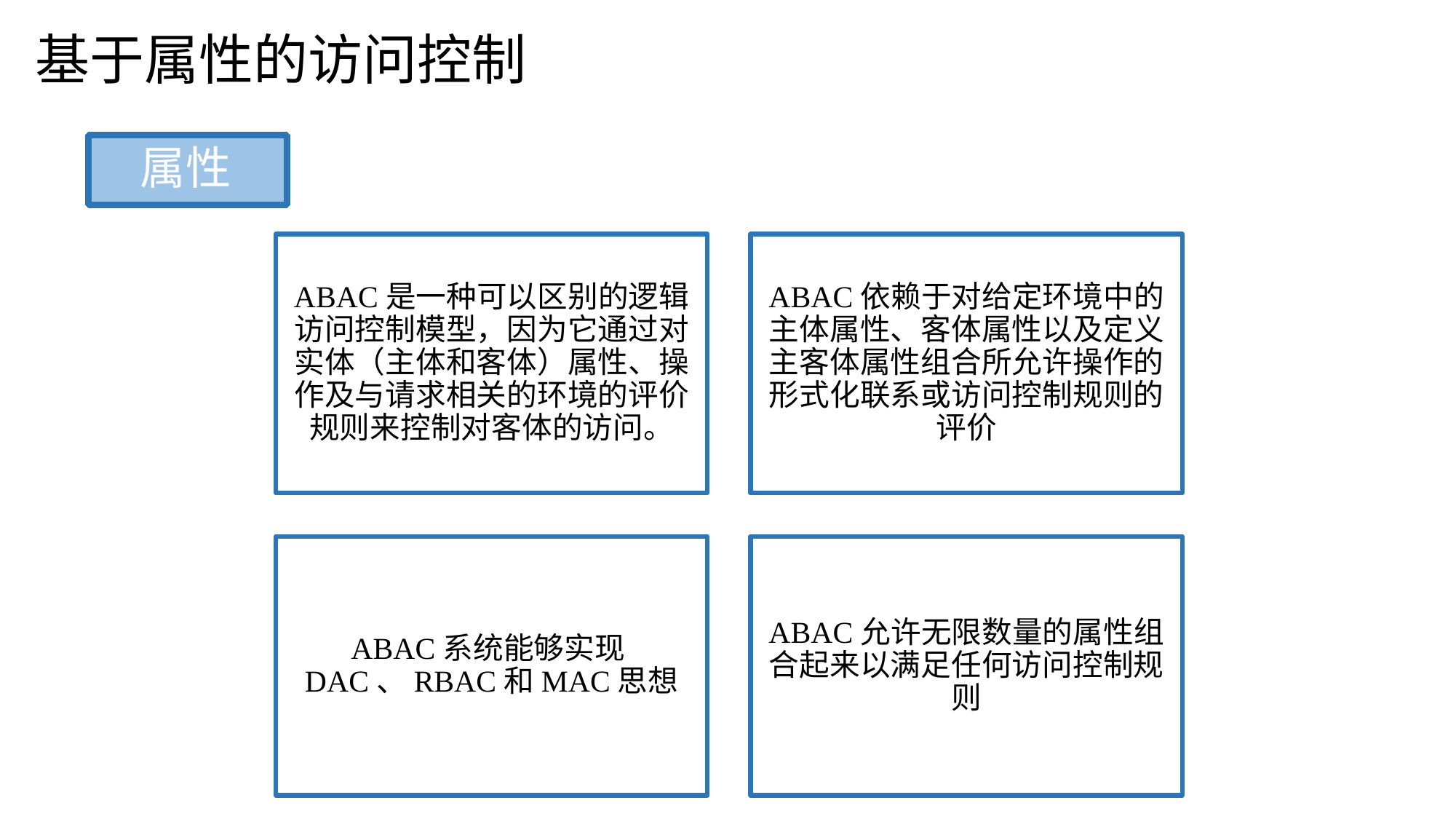

基于属性的访问控制
属性
ABAC是一种可以区别的逻辑访问控制模型，因为它通过对实体（主体和客体）属性、操作及与请求相关的环境的评价规则来控制对客体的访问。
ABAC依赖于对给定环境中的主体属性、客体属性以及定义主客体属性组合所允许操作的形式化联系或访问控制规则的评价
ABAC系统能够实现DAC、RBAC和MAC思想
ABAC允许无限数量的属性组合起来以满足任何访问控制规则